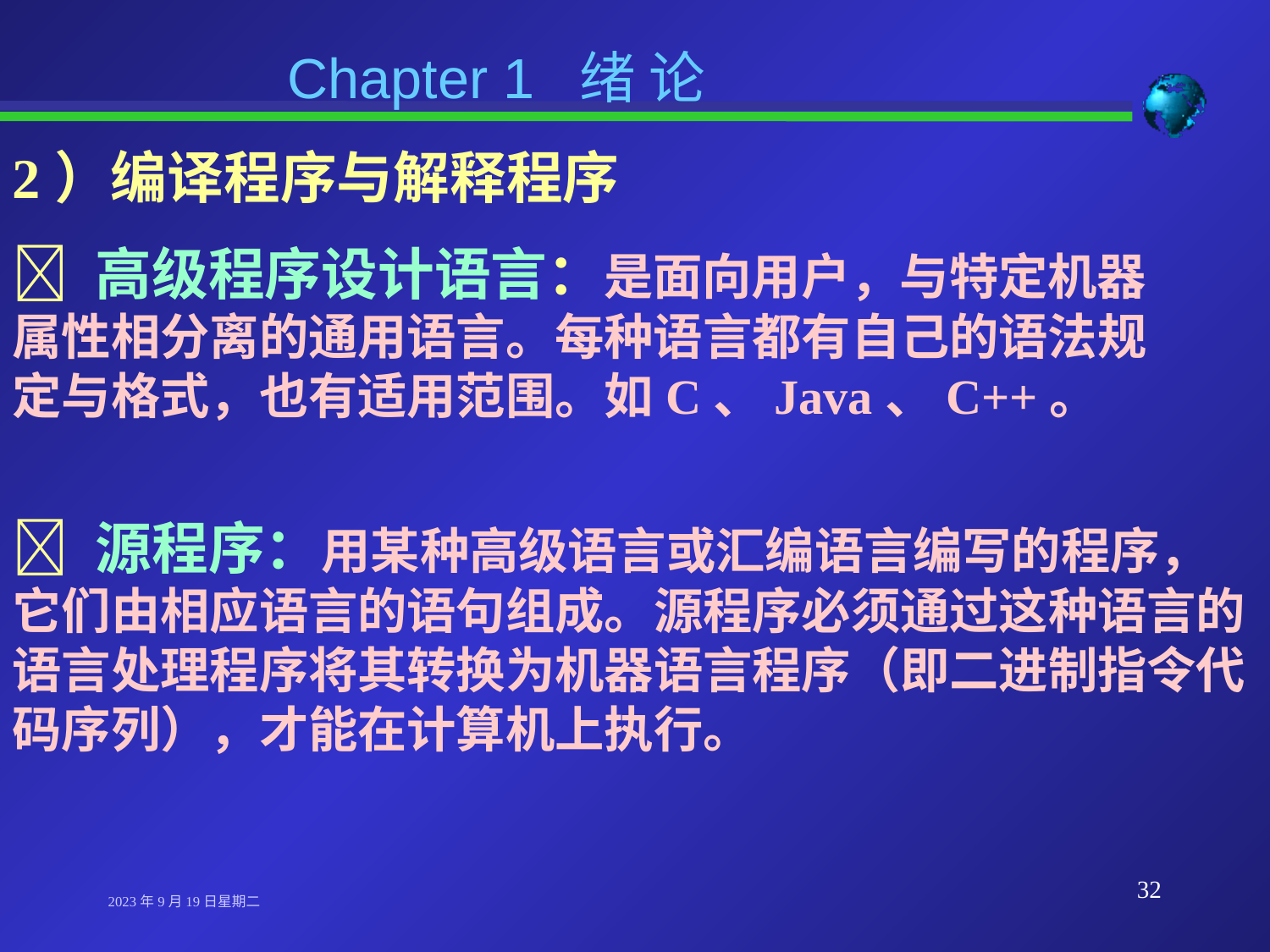

Chapter 1  绪 论
2）编译程序与解释程序
• 高级程序设计语言：是面向用户，与特定机器属性相分离的通用语言。每种语言都有自己的语法规定与格式，也有适用范围。如C、Java、C++。
• 源程序：用某种高级语言或汇编语言编写的程序，它们由相应语言的语句组成。源程序必须通过这种语言的语言处理程序将其转换为机器语言程序（即二进制指令代码序列），才能在计算机上执行。
32
2023年9月19日星期二